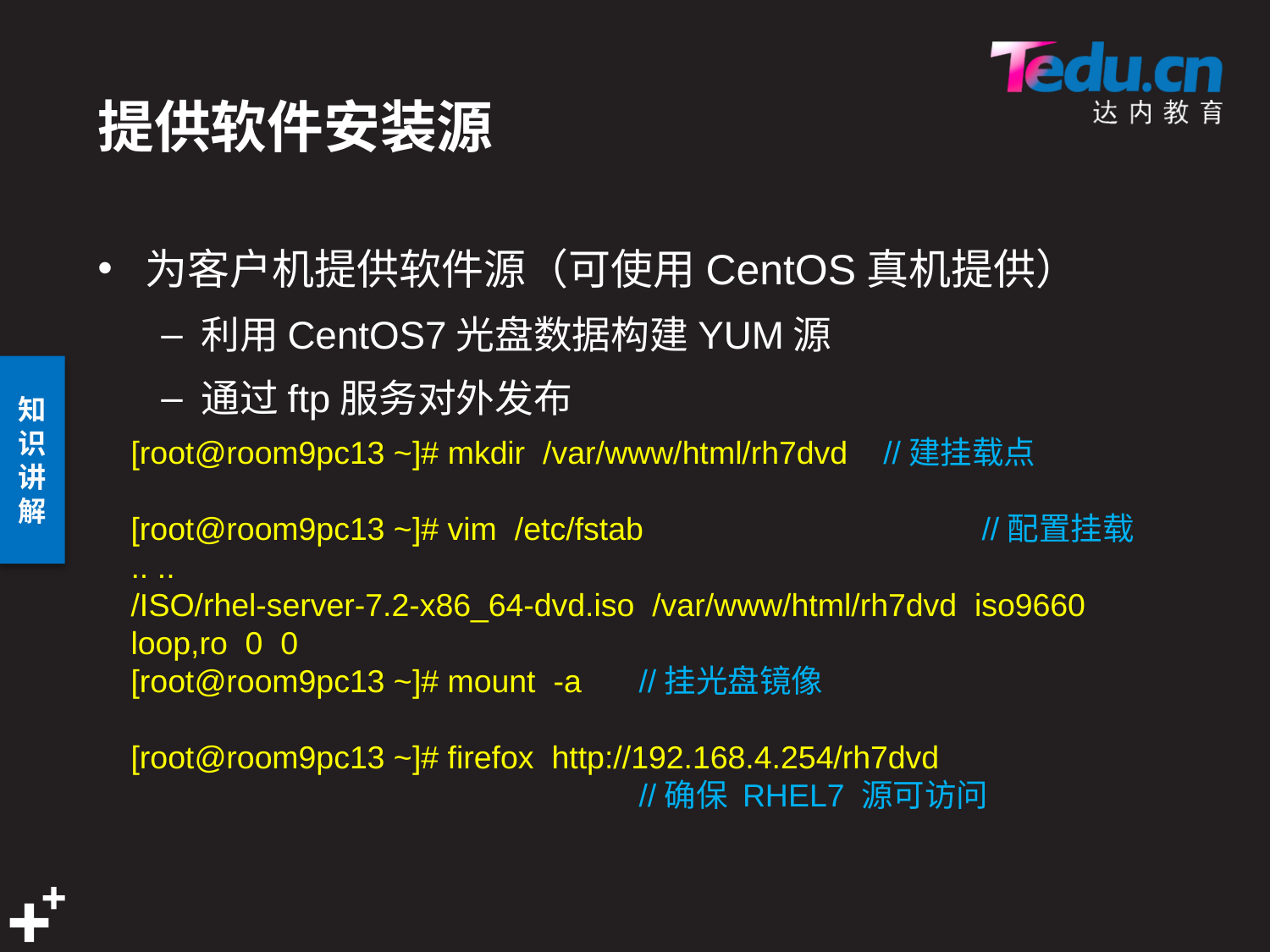

# 提供软件安装源
为客户机提供软件源（可使用CentOS真机提供）
利用CentOS7光盘数据构建YUM源
通过ftp服务对外发布
[root@room9pc13 ~]# mkdir  /var/www/html/rh7dvd    //建挂载点

[root@room9pc13 ~]# vim  /etc/fstab 		          //配置挂载
.. ..
/ISO/rhel-server-7.2-x86_64-dvd.iso  /var/www/html/rh7dvd  iso9660  loop,ro  0  0
[root@room9pc13 ~]# mount  -a 	//挂光盘镜像

[root@room9pc13 ~]# firefox  http://192.168.4.254/rh7dvd  						//确保 RHEL7 源可访问